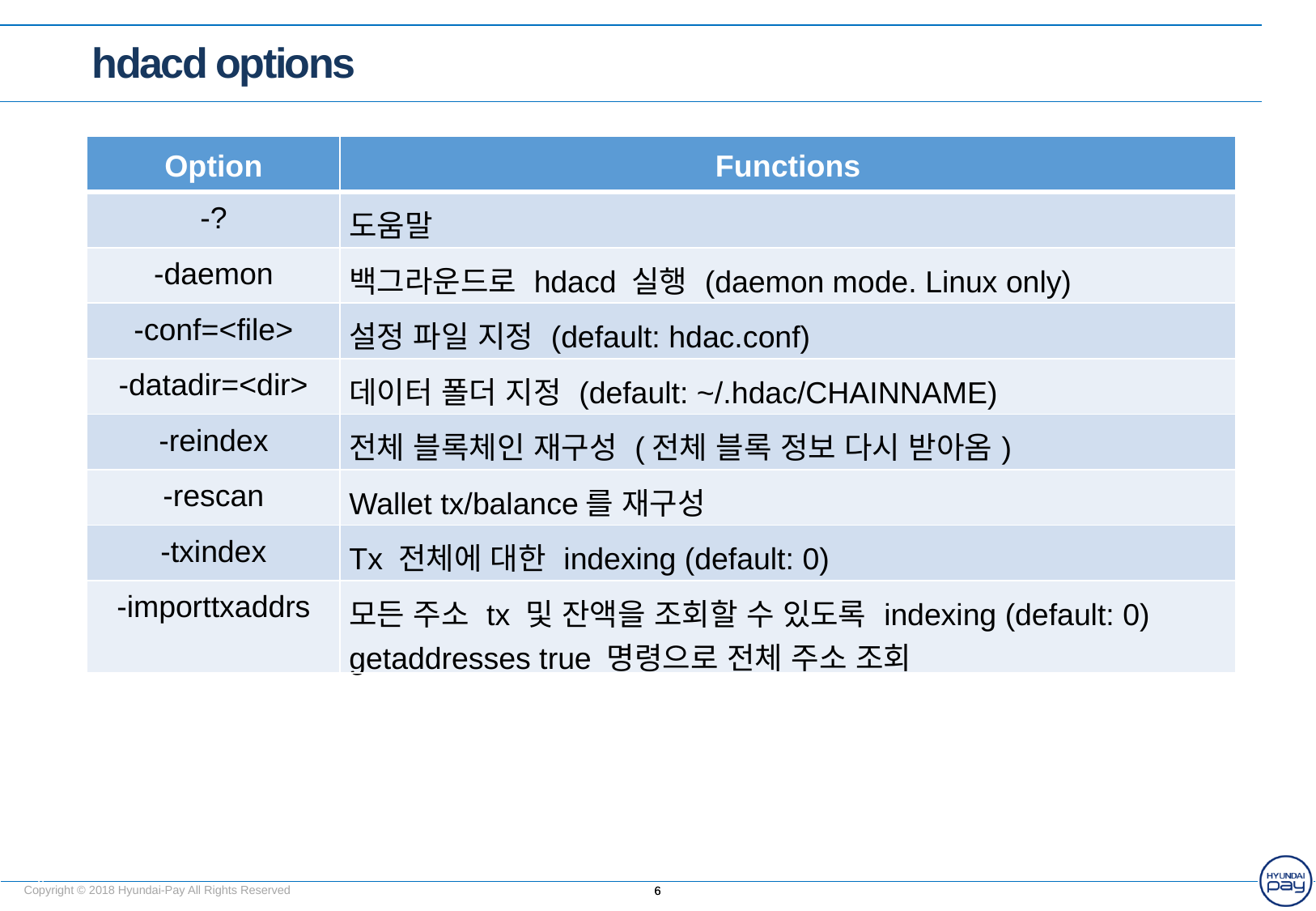

hdacd options
| Option | Functions |
| --- | --- |
| -? | 도움말 |
| -daemon | 백그라운드로 hdacd 실행 (daemon mode. Linux only) |
| -conf=<file> | 설정 파일 지정 (default: hdac.conf) |
| -datadir=<dir> | 데이터 폴더 지정 (default: ~/.hdac/CHAINNAME) |
| -reindex | 전체 블록체인 재구성 (전체 블록 정보 다시 받아옴) |
| -rescan | Wallet tx/balance를 재구성 |
| -txindex | Tx 전체에 대한 indexing (default: 0) |
| -importtxaddrs | 모든 주소 tx 및 잔액을 조회할 수 있도록 indexing (default: 0) getaddresses true 명령으로 전체 주소 조회 |